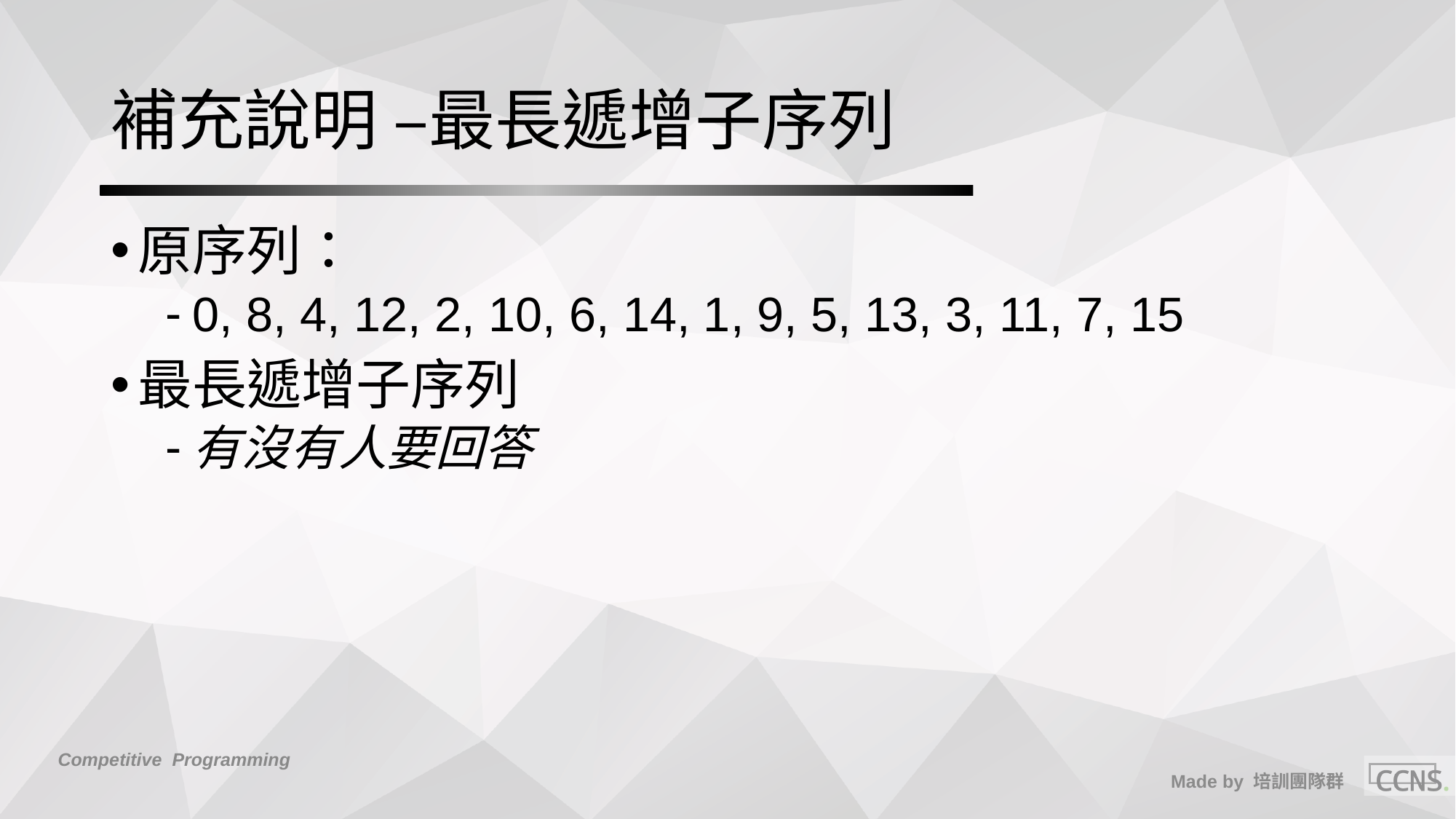

# 補充說明 –最長遞增子序列
原序列：
0, 8, 4, 12, 2, 10, 6, 14, 1, 9, 5, 13, 3, 11, 7, 15
最長遞增子序列
有沒有人要回答